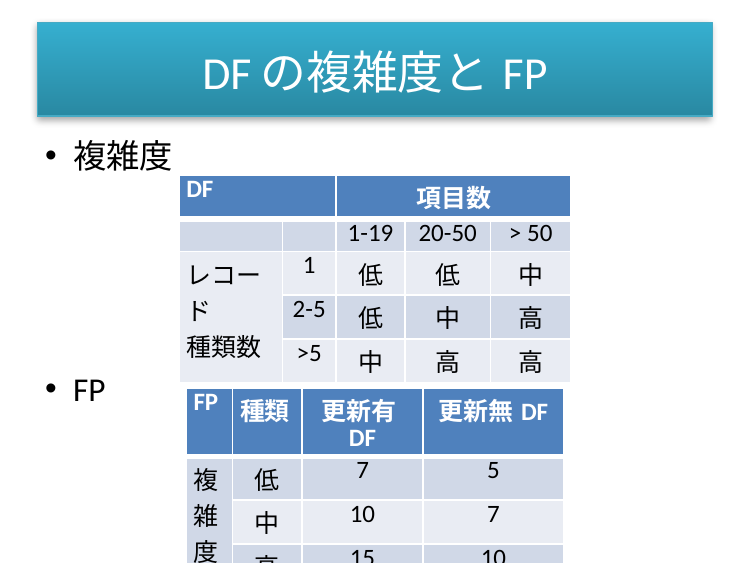

#
DFの複雑度とFP

複雑度

FP
| DF |  | 項目数 |  |  |
| --- | --- | --- | --- | --- |
|  |  | 1-19 | 20-50 | > 50 |
| レコード 種類数 | 1 | 低 | 低 | 中 |
|  | 2-5 | 低 | 中 | 高 |
|  | >5 | 中 | 高 | 高 |
| FP | 種類 | 更新有DF | 更新無DF |
| --- | --- | --- | --- |
| 複雑度 | 低 | 7 | 5 |
|  | 中 | 10 | 7 |
|  | 高 | 15 | 10 |